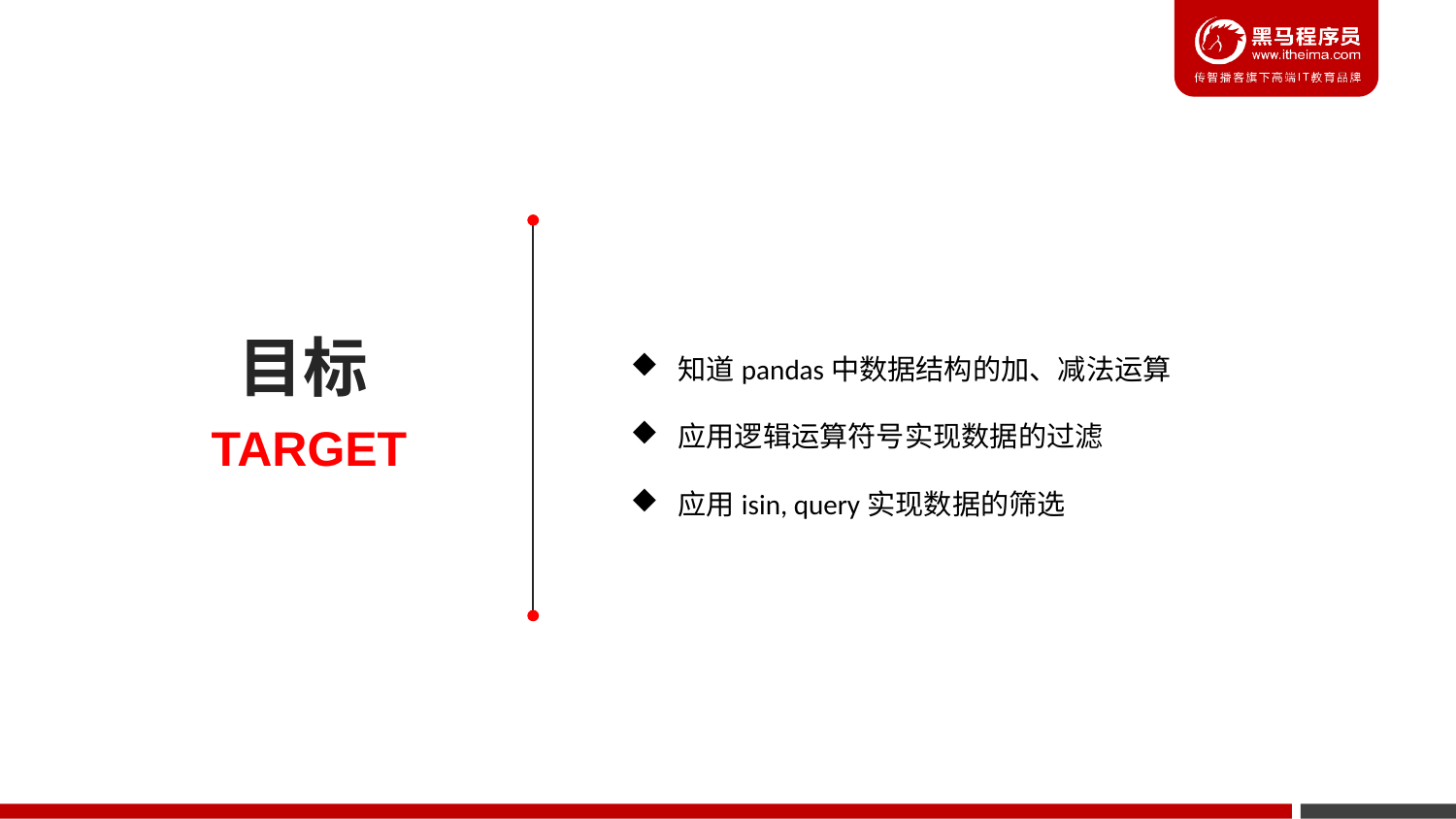

目标
 知道pandas中数据结构的加、减法运算
 应用逻辑运算符号实现数据的过滤
 应用isin, query实现数据的筛选
TARGET